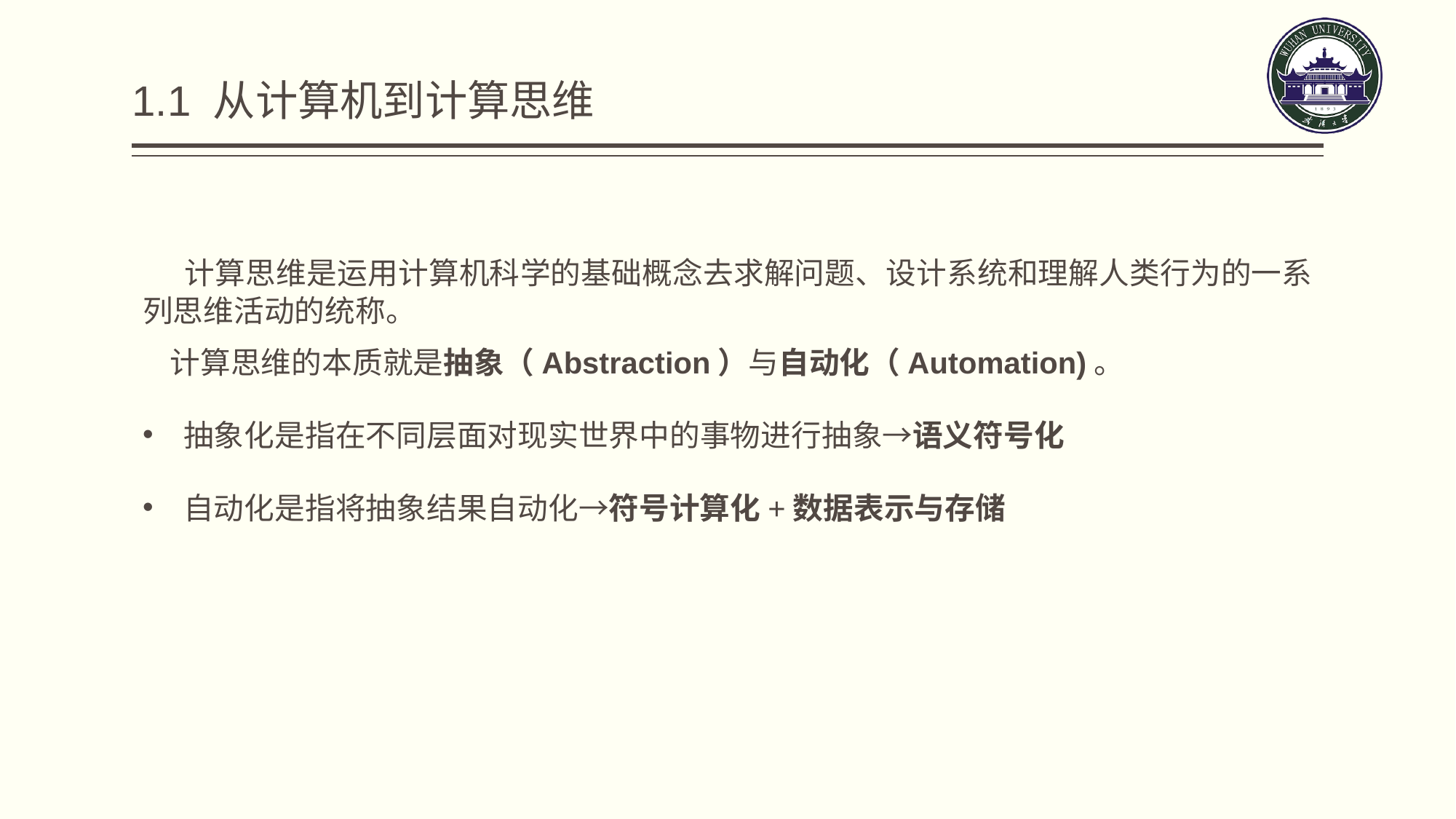

# 1.1 从计算机到计算思维
    计算思维是运用计算机科学的基础概念去求解问题、设计系统和理解人类行为的一系列思维活动的统称。
   计算思维的本质就是抽象（Abstraction）与自动化（Automation)。

抽象化是指在不同层面对现实世界中的事物进行抽象→语义符号化

自动化是指将抽象结果自动化→符号计算化+数据表示与存储